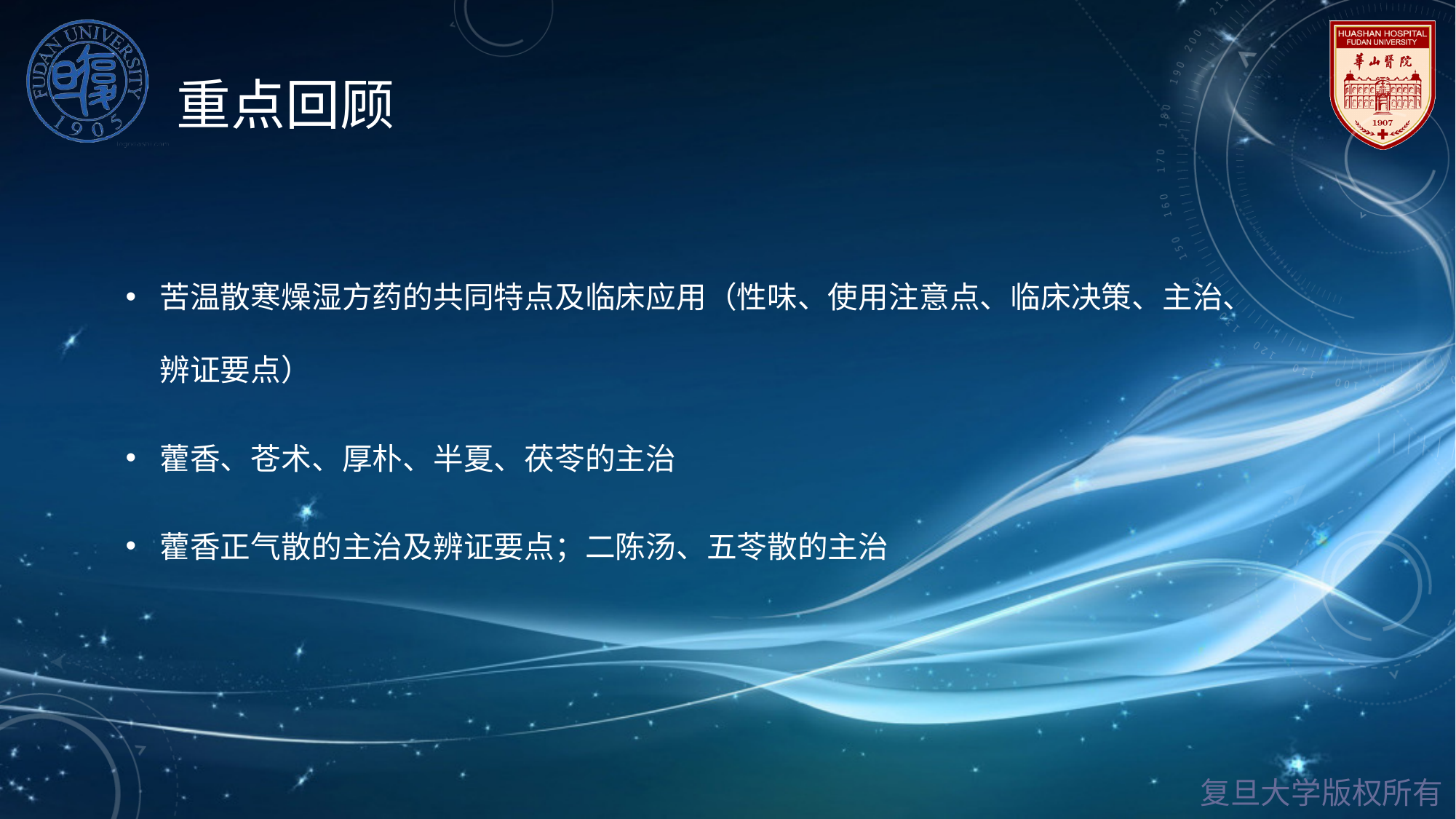

# 重点回顾
苦温散寒燥湿方药的共同特点及临床应用（性味、使用注意点、临床决策、主治、辨证要点）
藿香、苍术、厚朴、半夏、茯苓的主治
藿香正气散的主治及辨证要点；二陈汤、五苓散的主治